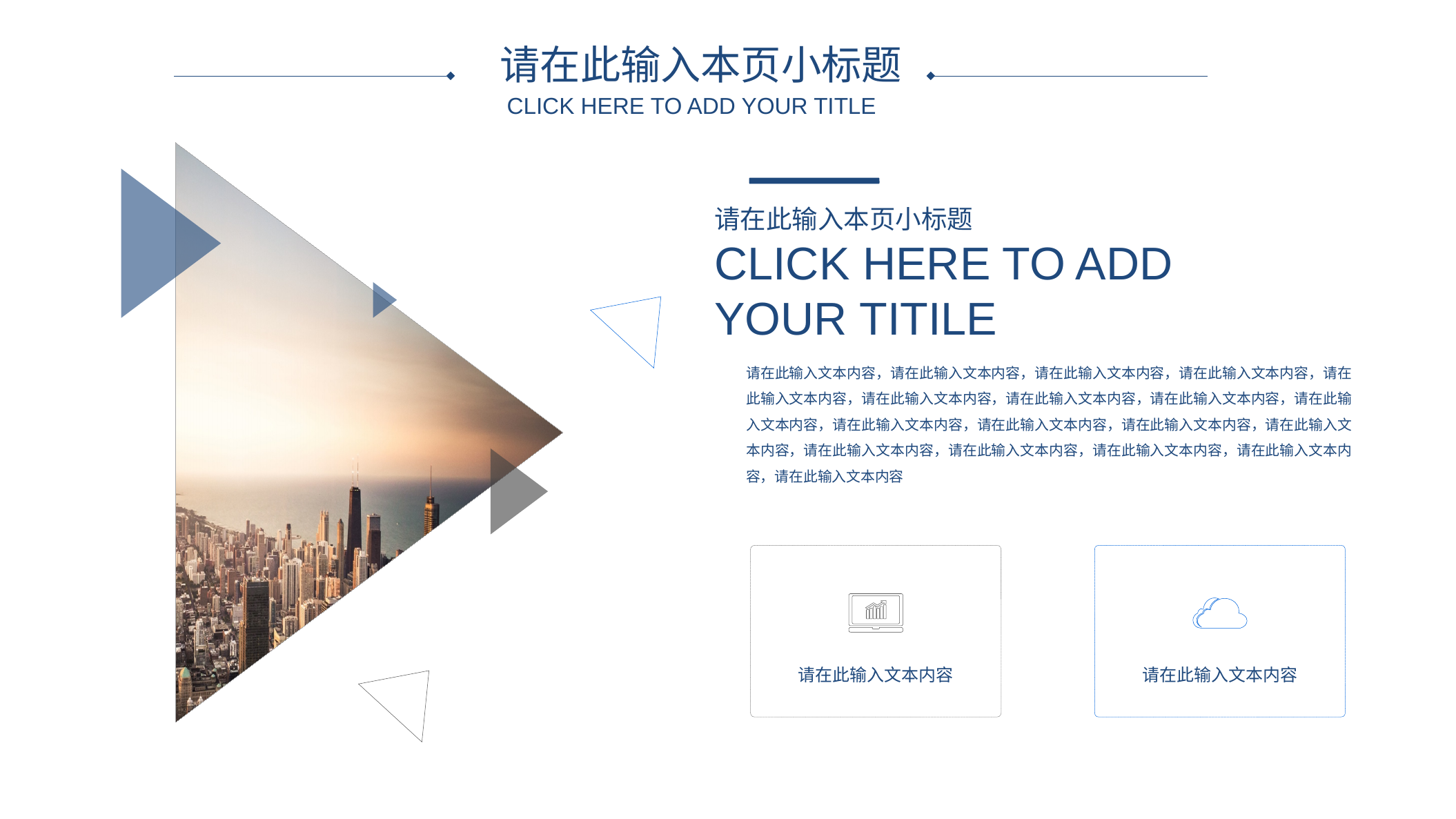

请在此输入本页小标题
CLICK HERE TO ADD YOUR TITLE

请在此输入本页小标题
CLICK HERE TO ADD
YOUR TITILE

请在此输入文本内容，请在此输入文本内容，请在此输入文本内容，请在此输入文本内容，请在此输入文本内容，请在此输入文本内容，请在此输入文本内容，请在此输入文本内容，请在此输入文本内容，请在此输入文本内容，请在此输入文本内容，请在此输入文本内容，请在此输入文本内容，请在此输入文本内容，请在此输入文本内容，请在此输入文本内容，请在此输入文本内容，请在此输入文本内容

请在此输入文本内容
请在此输入文本内容